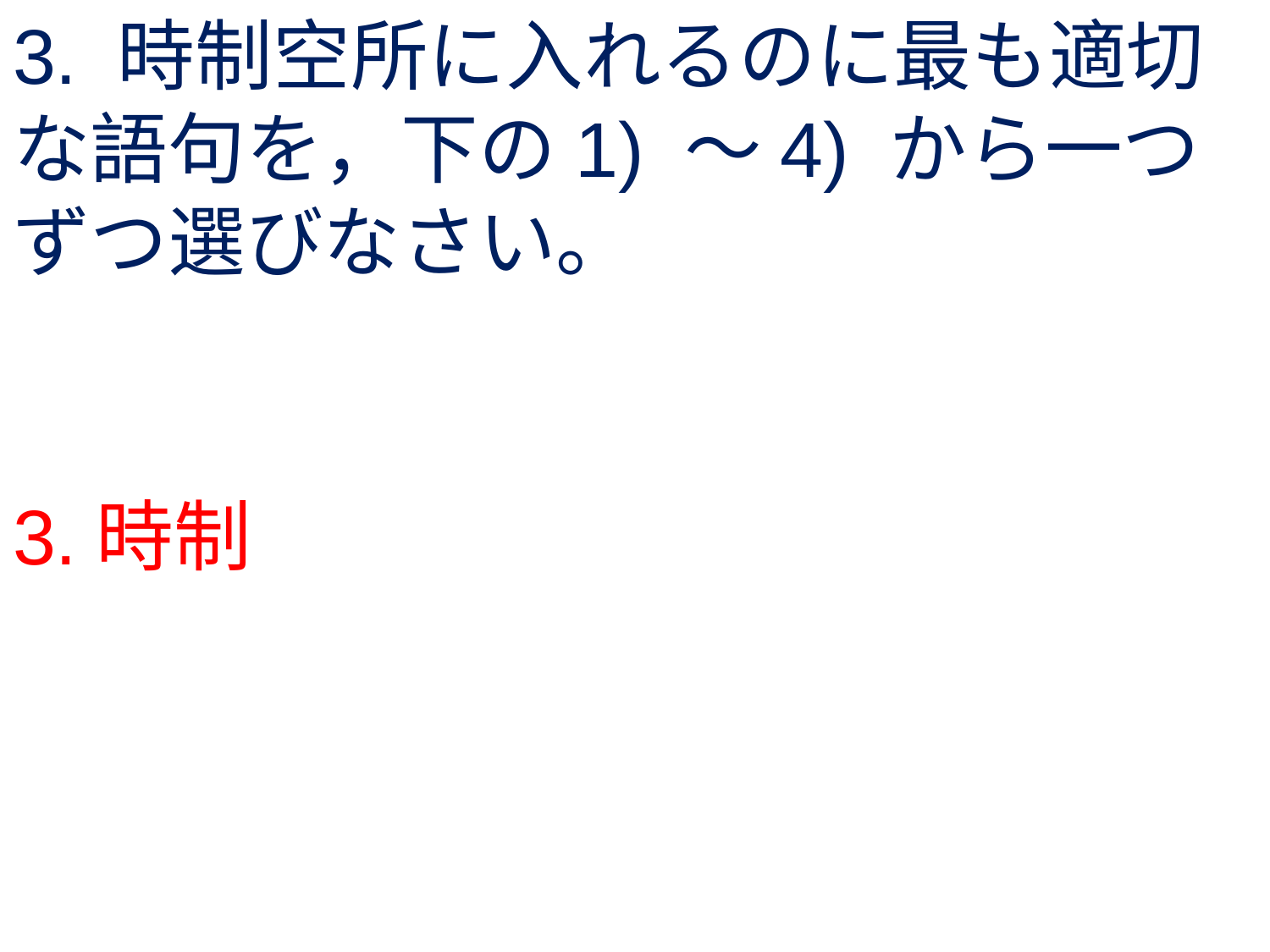

# 3. 時制空所に入れるのに最も適切な語句を，下の1) 〜4) から一つずつ選びなさい。
3.時制